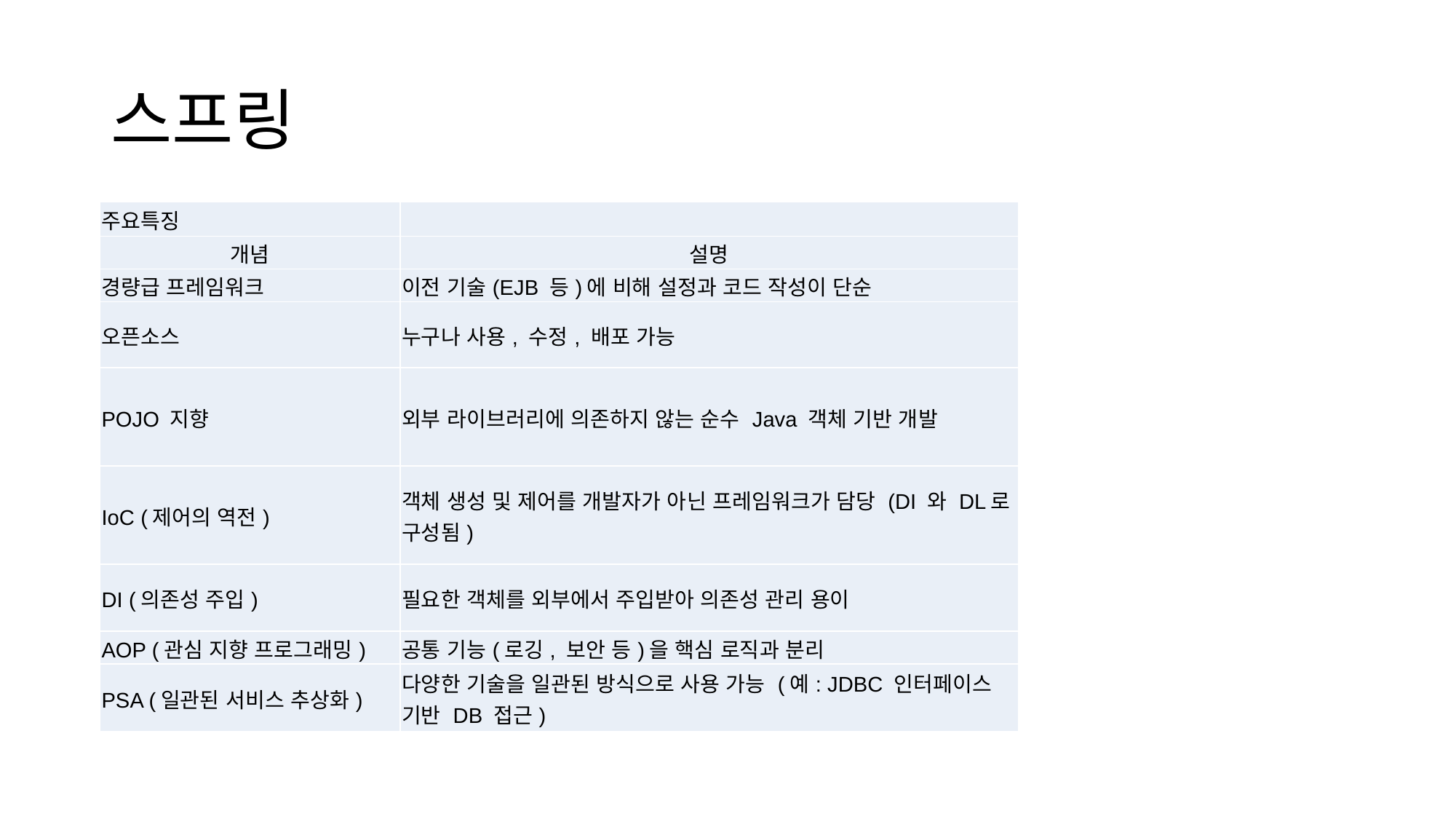

# 스프링
| 주요특징 |  |
| --- | --- |
| 개념 | 설명 |
| 경량급 프레임워크 | 이전 기술(EJB 등)에 비해 설정과 코드 작성이 단순 |
| 오픈소스 | 누구나 사용, 수정, 배포 가능 |
| POJO 지향 | 외부 라이브러리에 의존하지 않는 순수 Java 객체 기반 개발 |
| IoC (제어의 역전) | 객체 생성 및 제어를 개발자가 아닌 프레임워크가 담당 (DI 와 DL로 구성됨) |
| DI (의존성 주입) | 필요한 객체를 외부에서 주입받아 의존성 관리 용이 |
| AOP (관심 지향 프로그래밍) | 공통 기능(로깅, 보안 등)을 핵심 로직과 분리 |
| PSA (일관된 서비스 추상화) | 다양한 기술을 일관된 방식으로 사용 가능 (예: JDBC 인터페이스 기반 DB 접근) |